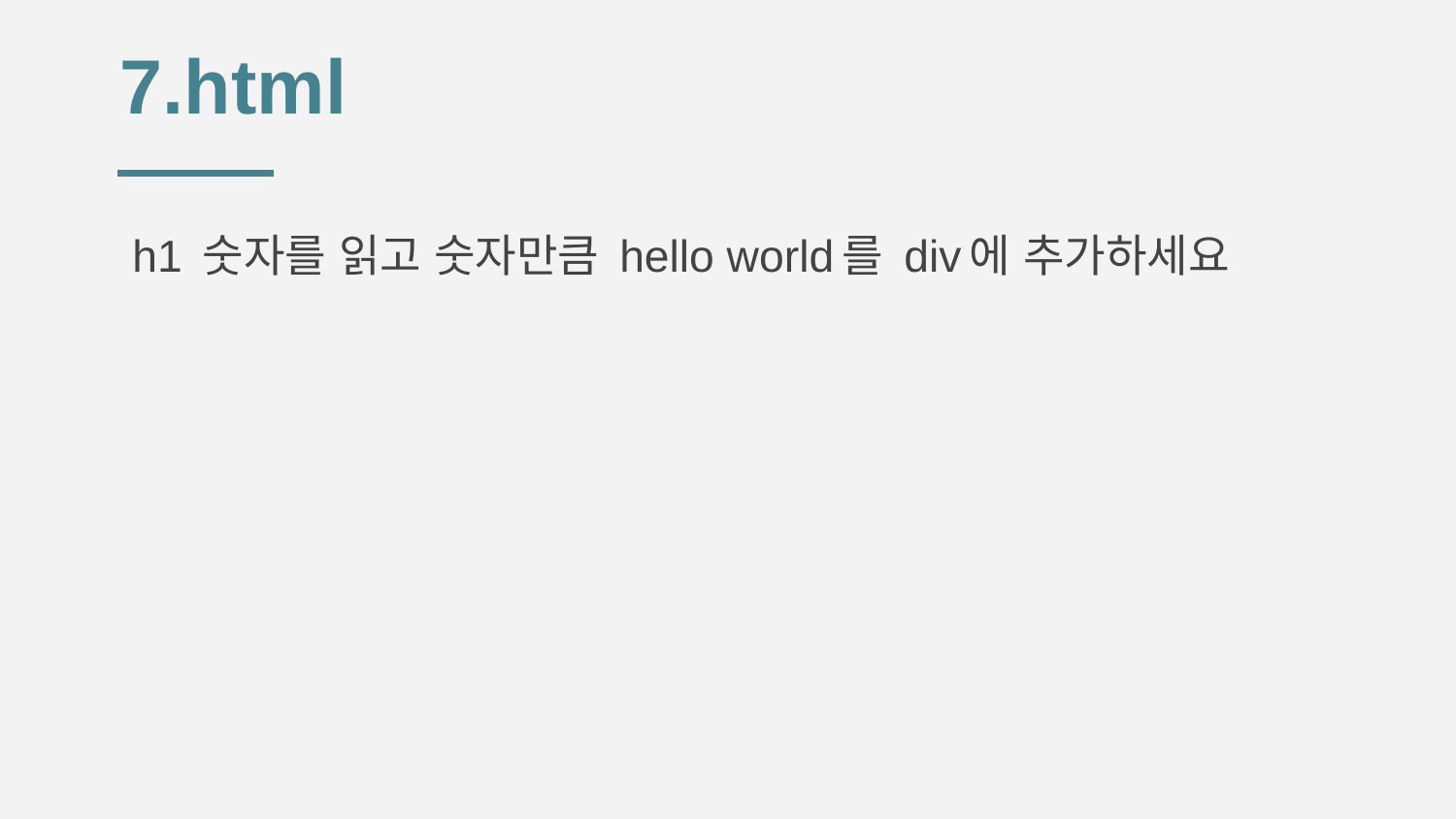

# 7.html
h1 숫자를 읽고 숫자만큼 hello world를 div에 추가하세요